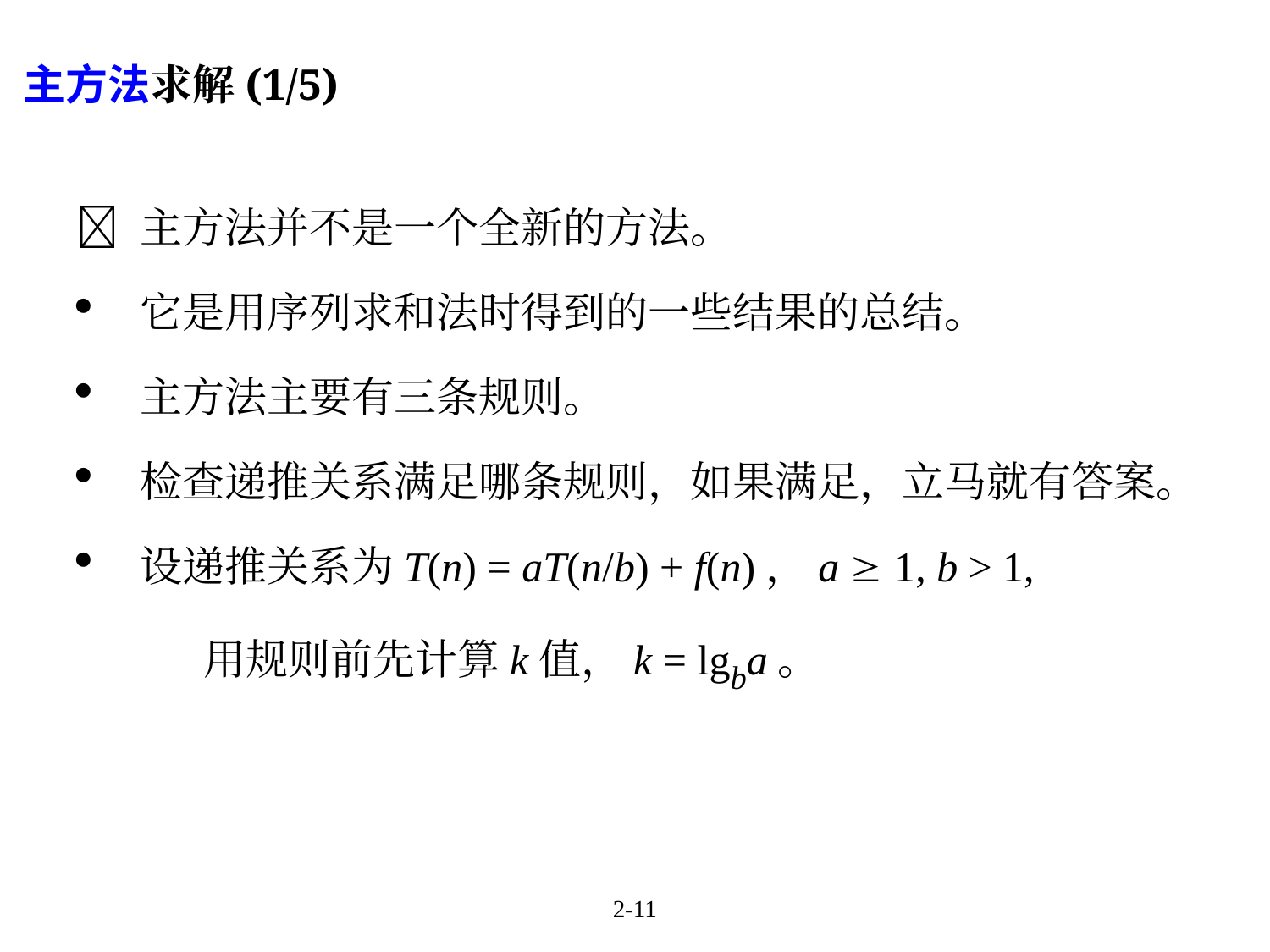

# 主方法求解(1/5)
•	主方法并不是一个全新的方法。
它是用序列求和法时得到的一些结果的总结。
主方法主要有三条规则。
检查递推关系满足哪条规则，如果满足，立马就有答案。
设递推关系为T(n) = aT(n/b) + f(n)，a ≥ 1, b > 1,
	用规则前先计算k值，k = lgba。

2-11